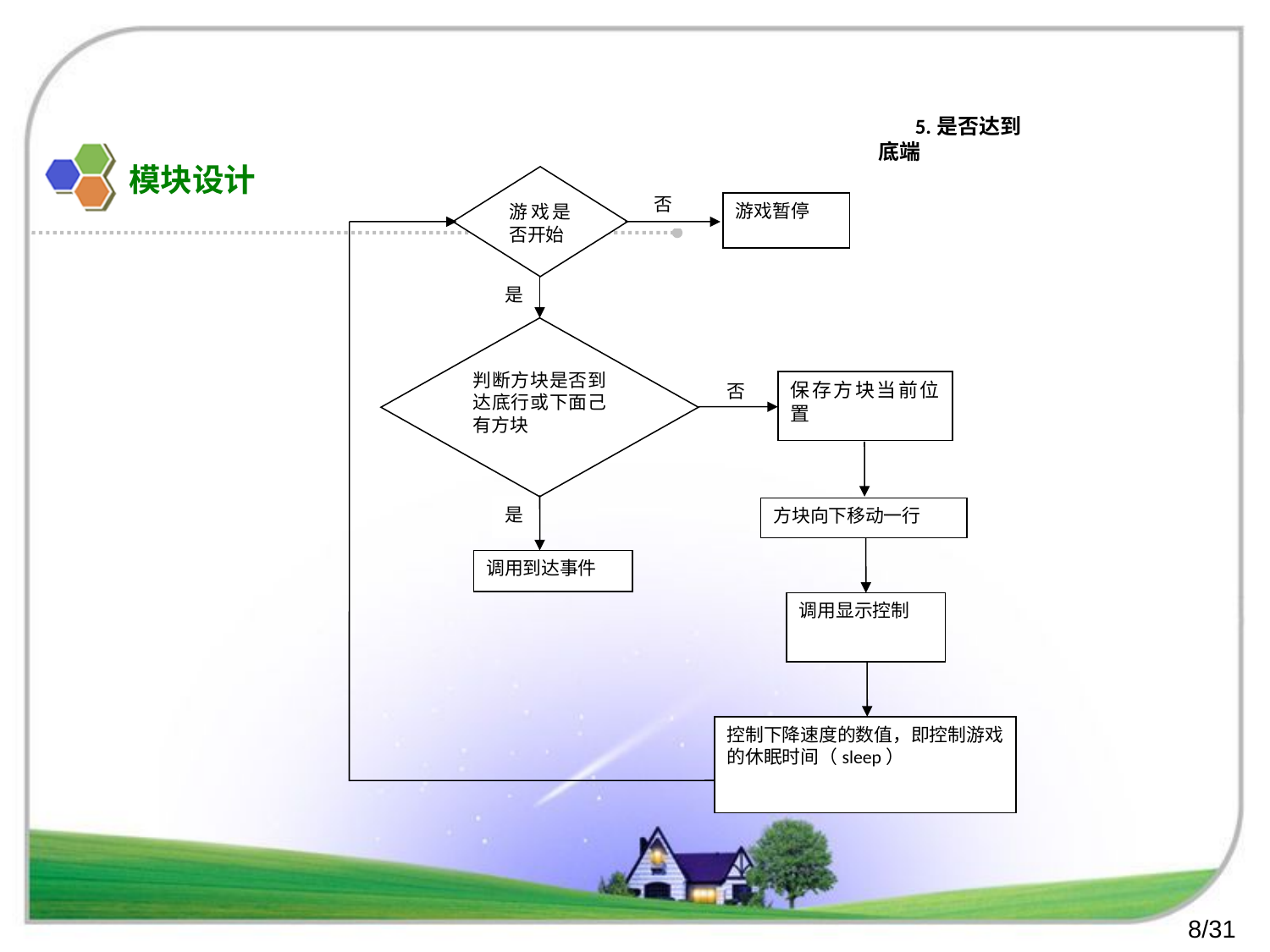

5.是否达到底端

游戏是否开始
否
游戏暂停
是
判断方块是否到达底行或下面己有方块
保存方块当前位置
否
是
方块向下移动一行
调用到达事件
调用显示控制
控制下降速度的数值，即控制游戏的休眠时间（sleep）
# 模块设计

8/31